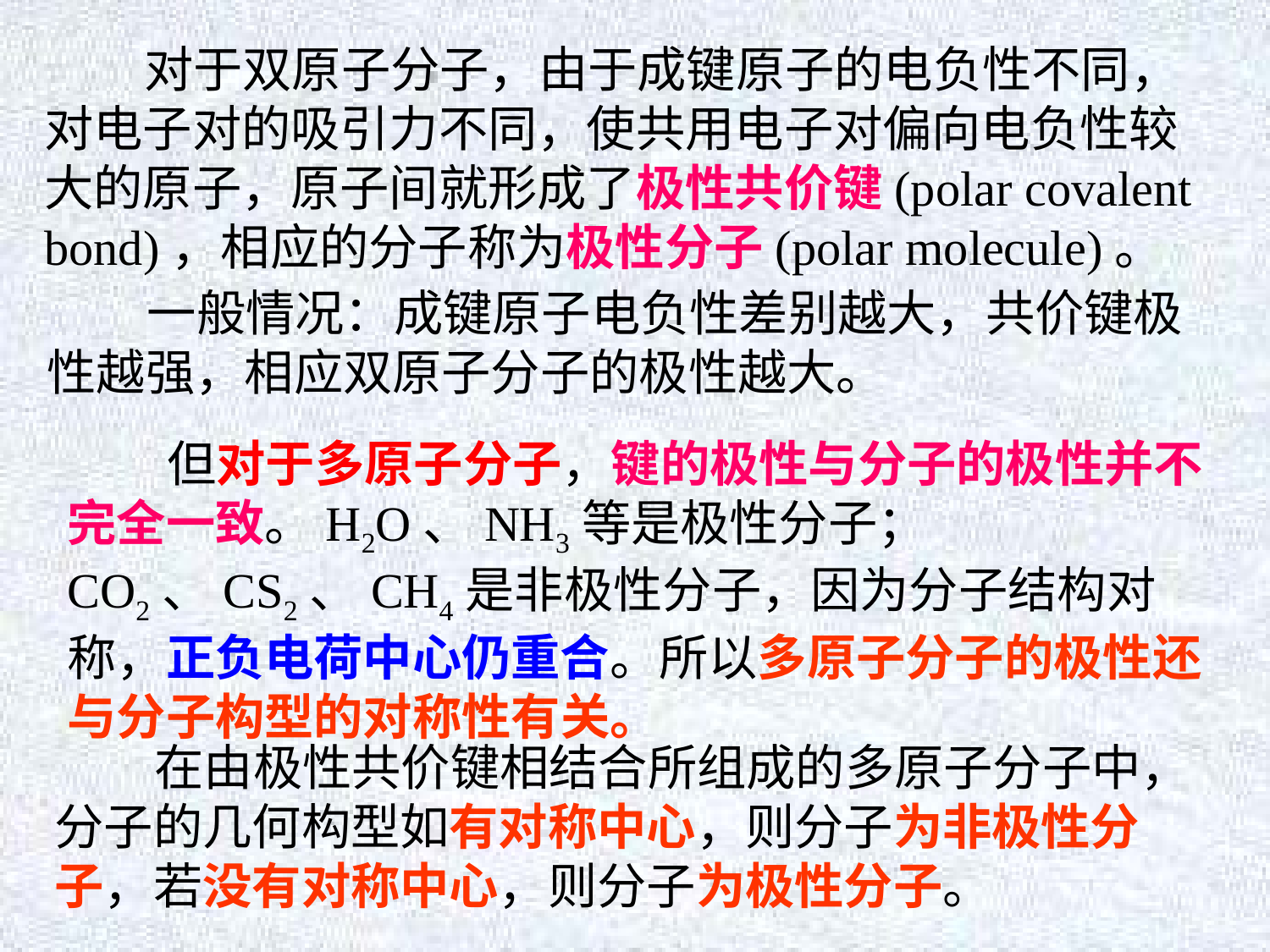

对于双原子分子，由于成键原子的电负性不同，对电子对的吸引力不同，使共用电子对偏向电负性较大的原子，原子间就形成了极性共价键(polar covalent bond)，相应的分子称为极性分子(polar molecule)。
        一般情况：成键原子电负性差别越大，共价键极性越强，相应双原子分子的极性越大。
        但对于多原子分子，键的极性与分子的极性并不完全一致。H2O、NH3等是极性分子；CO2、CS2、CH4是非极性分子，因为分子结构对称，正负电荷中心仍重合。所以多原子分子的极性还与分子构型的对称性有关。
        在由极性共价键相结合所组成的多原子分子中，分子的几何构型如有对称中心，则分子为非极性分子，若没有对称中心，则分子为极性分子。